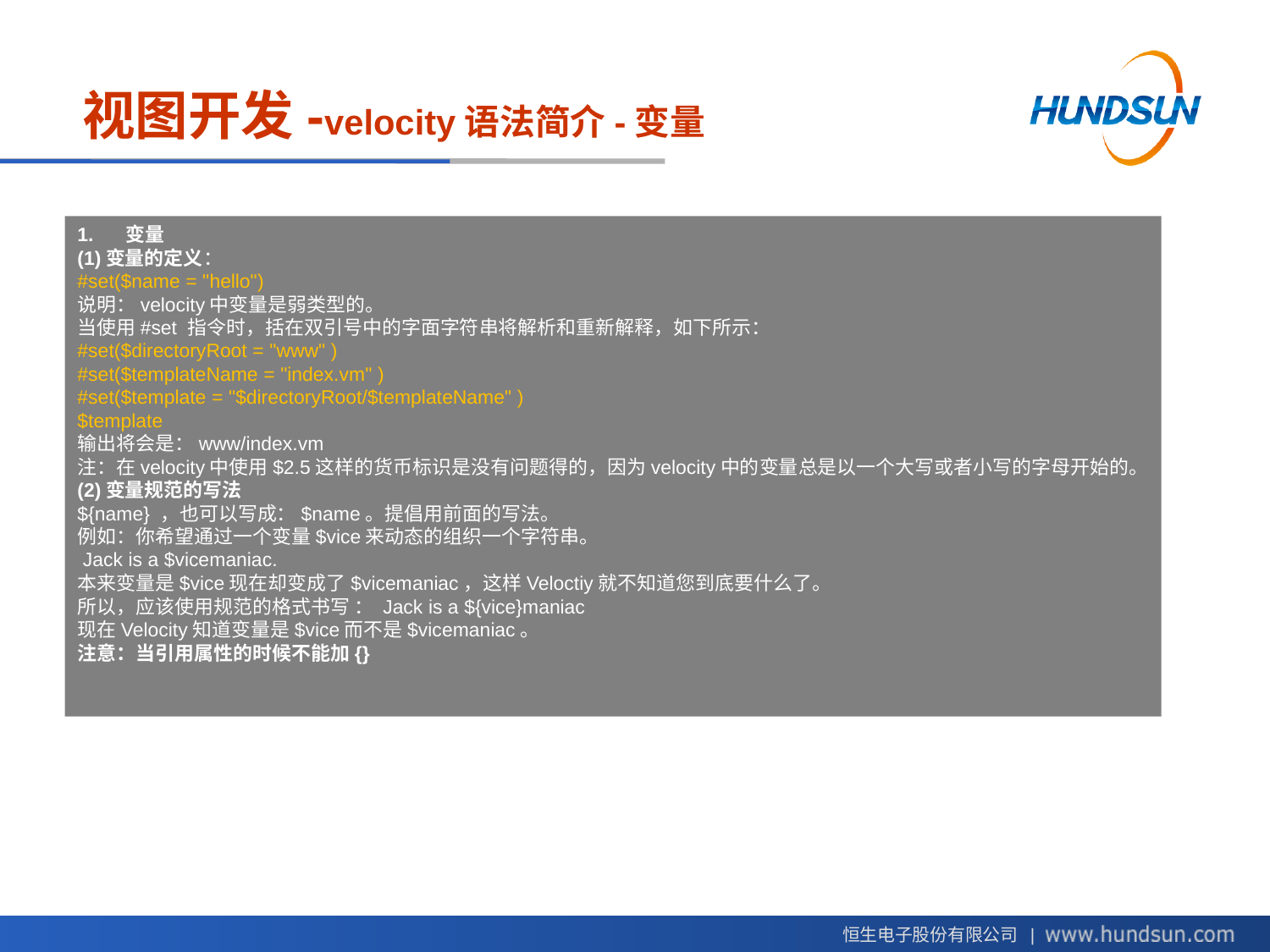

# 视图开发-velocity语法简介-变量
1.     变量
(1)变量的定义：
#set($name = "hello")
说明：velocity中变量是弱类型的。
当使用#set 指令时，括在双引号中的字面字符串将解析和重新解释，如下所示：
#set($directoryRoot = "www" )
#set($templateName = "index.vm" )
#set($template = "$directoryRoot/$templateName" )
$template
输出将会是：www/index.vm
注：在velocity中使用$2.5这样的货币标识是没有问题得的，因为velocity中的变量总是以一个大写或者小写的字母开始的。
(2)变量规范的写法
${name} ，也可以写成：$name。提倡用前面的写法。
例如：你希望通过一个变量$vice来动态的组织一个字符串。
 Jack is a $vicemaniac.
本来变量是$vice现在却变成了$vicemaniac，这样Veloctiy就不知道您到底要什么了。
所以，应该使用规范的格式书写 ： Jack is a ${vice}maniac
现在Velocity知道变量是$vice而不是$vicemaniac。
注意：当引用属性的时候不能加{}